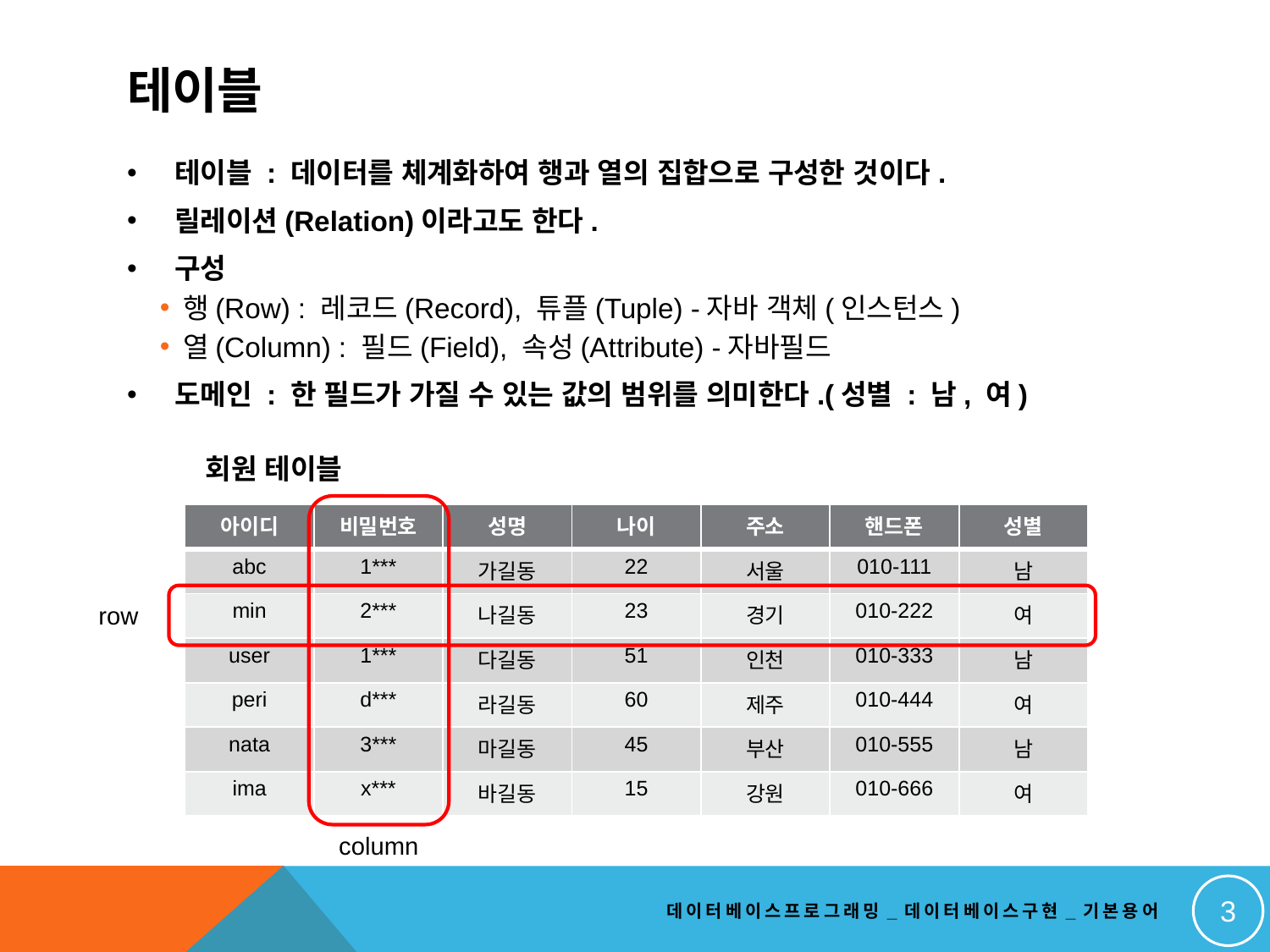

# 테이블
테이블 : 데이터를 체계화하여 행과 열의 집합으로 구성한 것이다.
릴레이션(Relation)이라고도 한다.
구성
행(Row) : 레코드(Record), 튜플(Tuple) -자바 객체(인스턴스)
열(Column) : 필드(Field), 속성(Attribute) -자바필드
도메인 : 한 필드가 가질 수 있는 값의 범위를 의미한다.(성별 : 남, 여)

회원 테이블

| 아이디 | 비밀번호 | 성명 | 나이 | 주소 | 핸드폰 | 성별 |
| --- | --- | --- | --- | --- | --- | --- |
| abc | 1\*\*\* | 가길동 | 22 | 서울 | 010-111 | 남 |
| min | 2\*\*\* | 나길동 | 23 | 경기 | 010-222 | 여 |
| user | 1\*\*\* | 다길동 | 51 | 인천 | 010-333 | 남 |
| peri | d\*\*\* | 라길동 | 60 | 제주 | 010-444 | 여 |
| nata | 3\*\*\* | 마길동 | 45 | 부산 | 010-555 | 남 |
| ima | x\*\*\* | 바길동 | 15 | 강원 | 010-666 | 여 |

row
column
3
데이터베이스프로그래밍_데이터베이스구현_기본용어